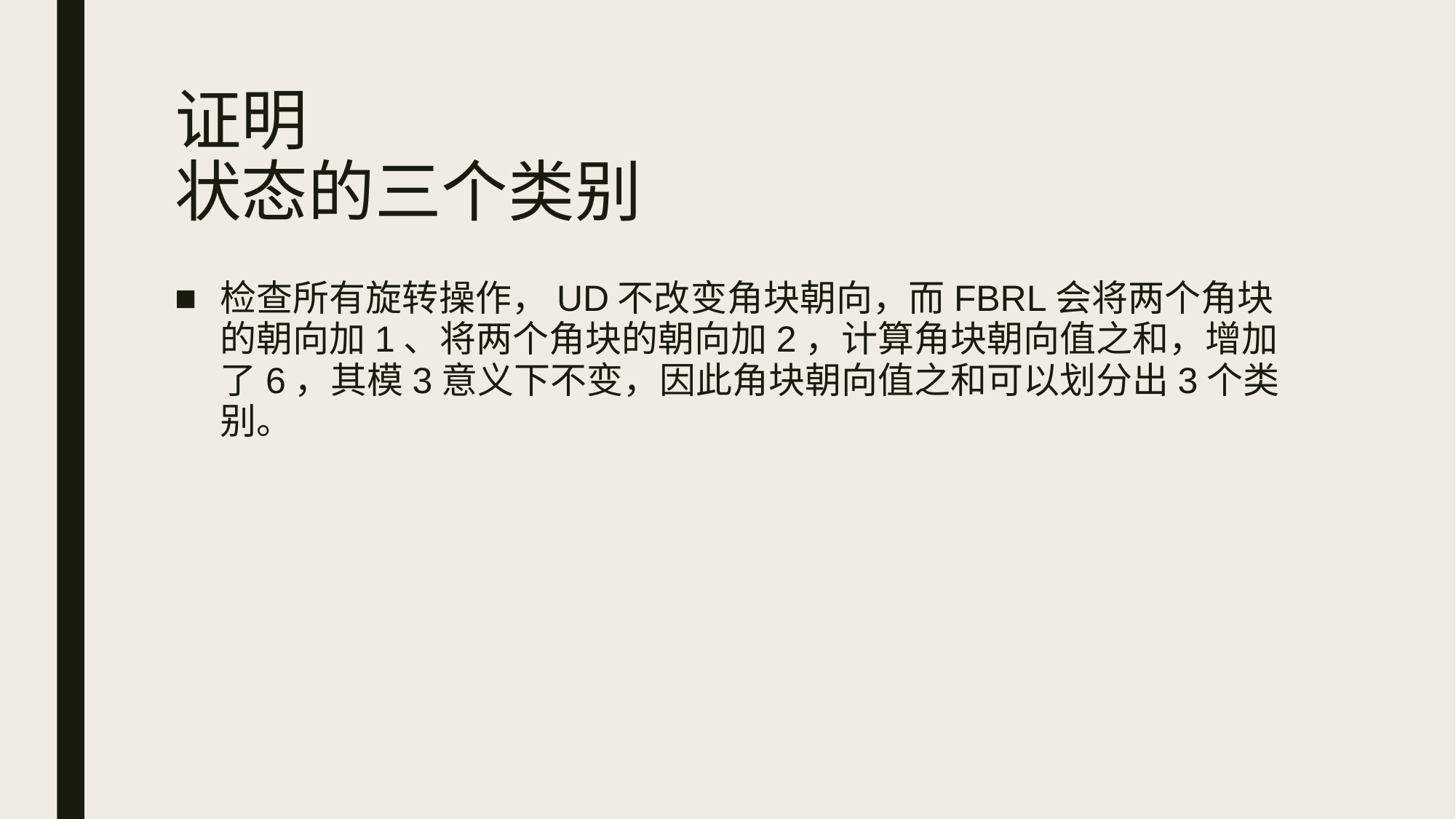

# 证明 状态的三个类别
检查所有旋转操作，UD不改变角块朝向，而FBRL会将两个角块的朝向加1、将两个角块的朝向加2，计算角块朝向值之和，增加了6，其模3意义下不变，因此角块朝向值之和可以划分出3个类别。